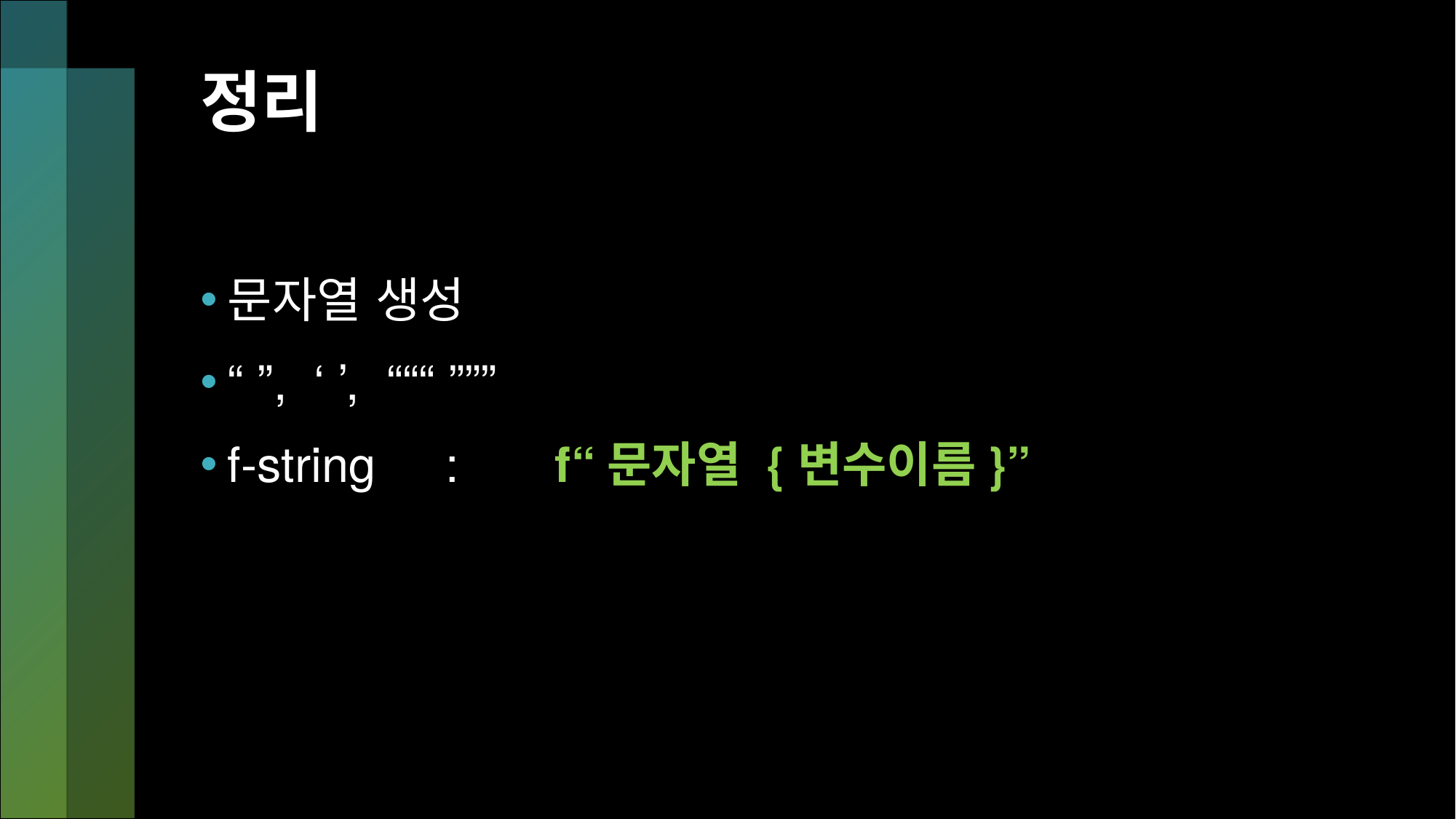

# 정리
문자열 생성
“ ”,  ‘ ’,  “““ ”””
f-string	:	f“문자열 {변수이름}”